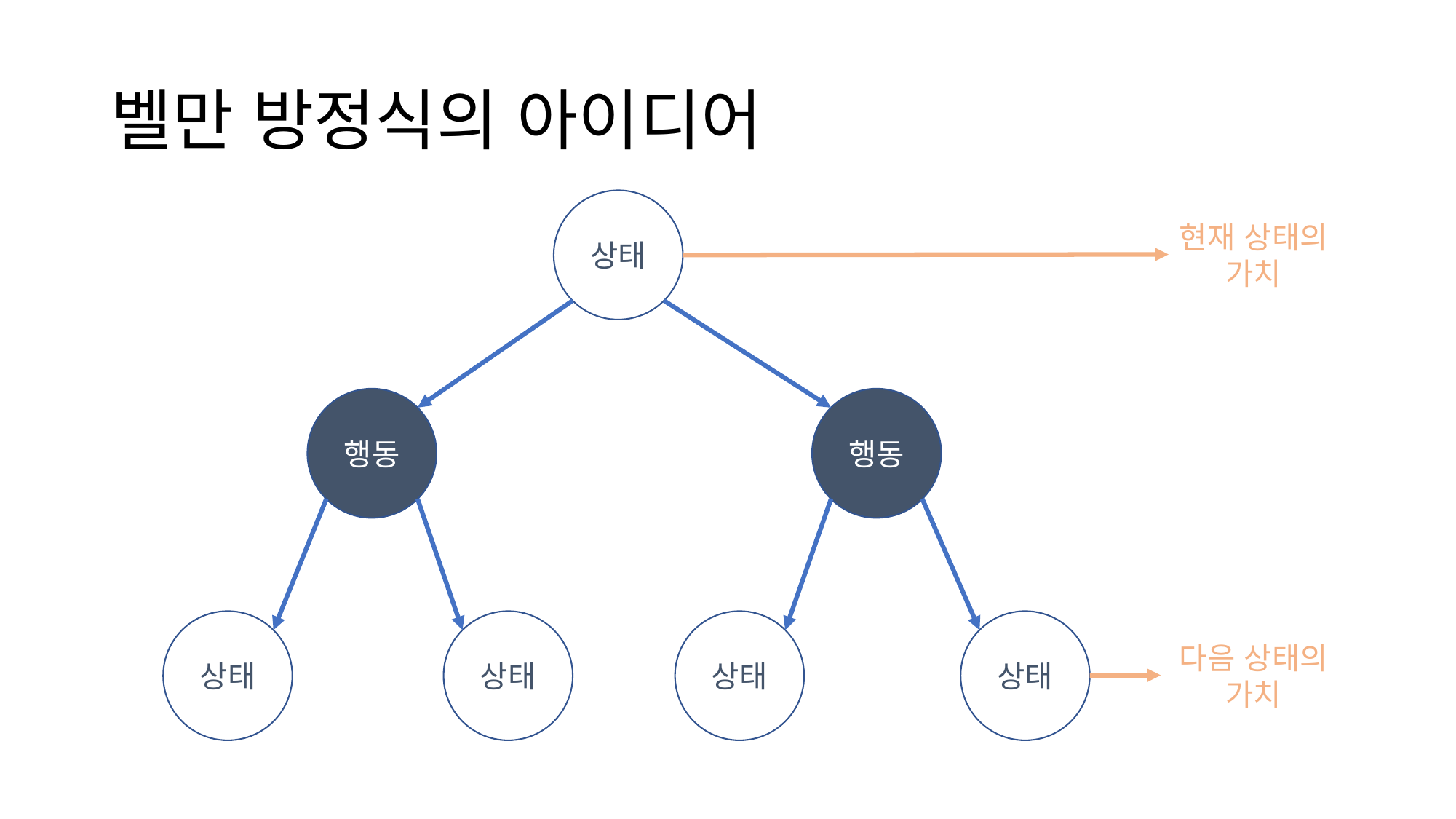

# 벨만 방정식의 아이디어
상태
현재 상태의
가치
행동
행동
상태
상태
상태
상태
다음 상태의 가치